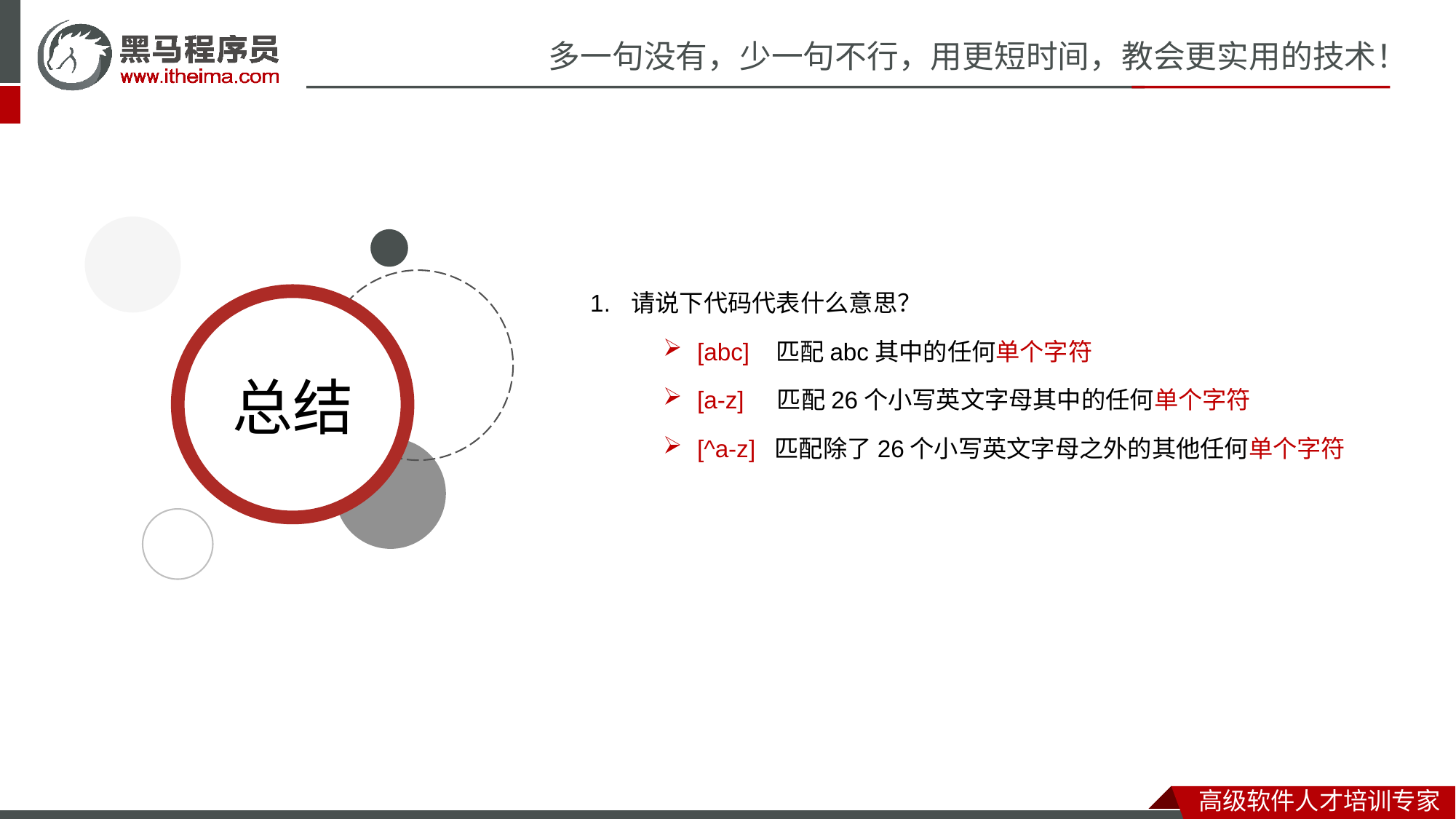

请说下代码代表什么意思？
[abc]   匹配abc其中的任何单个字符
[a-z]    匹配26个小写英文字母其中的任何单个字符
[^a-z]  匹配除了26个小写英文字母之外的其他任何单个字符